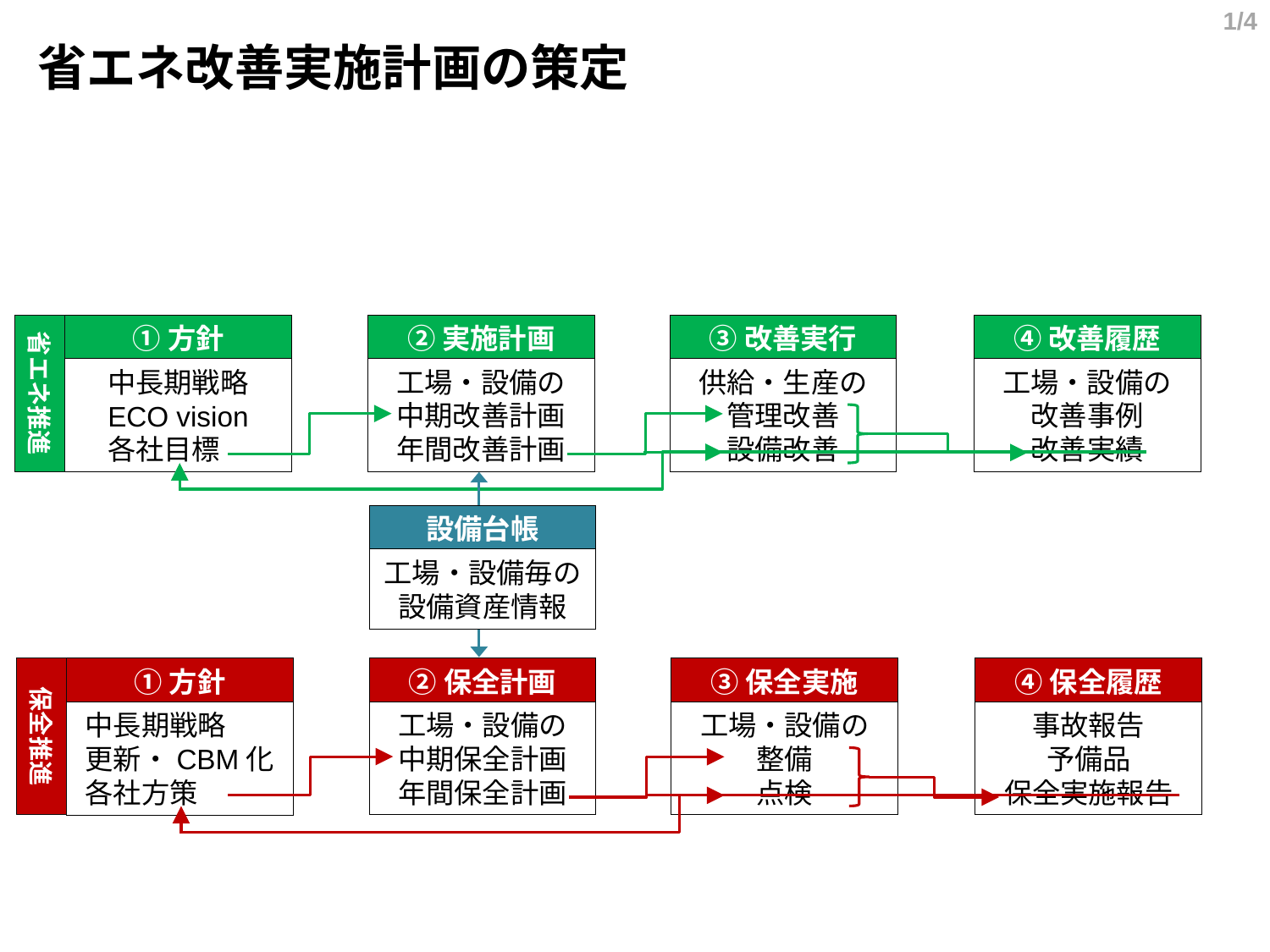

1/4
省エネ改善実施計画の策定

省エネ推進
②実施計画
工場・設備の
中期改善計画
年間改善計画
④改善履歴
工場・設備の
改善事例
改善実績
①方針
中長期戦略
ECO vision
各社目標
③改善実行
供給・生産の
管理改善
設備改善

設備台帳
工場・設備毎の
設備資産情報
②保全計画
工場・設備の
中期保全計画
年間保全計画
④保全履歴
事故報告
予備品
保全実施報告
①方針
中長期戦略
更新・CBM化
各社方策
③保全実施
工場・設備の
整備
点検

保全推進
（保全費低減・延命化）
保全品質・保全費分析　⇒
予算申請
設備・空調・排水・電気　(建築・緑化は除く)　保全計画を立案する
目的：落ちのない計画保全 及び 保全見える化